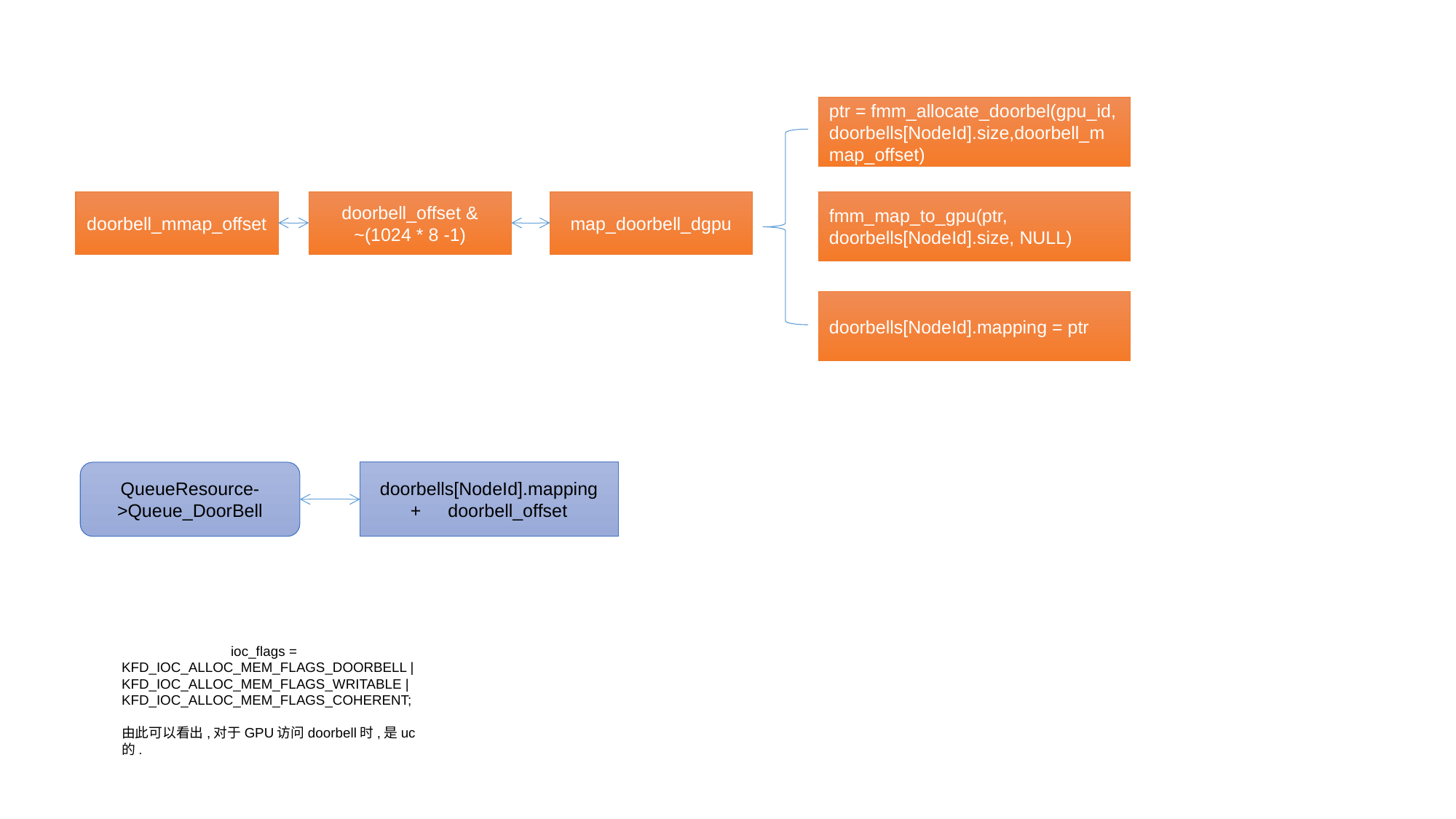

ptr = fmm_allocate_doorbel(gpu_id, doorbells[NodeId].size,doorbell_mmap_offset)

doorbell_mmap_offset
doorbell_offset & ~(1024 * 8 -1)
map_doorbell_dgpu
fmm_map_to_gpu(ptr, doorbells[NodeId].size, NULL)
doorbells[NodeId].mapping = ptr
QueueResource->Queue_DoorBell
doorbells[NodeId].mapping +　doorbell_offset
	ioc_flags = KFD_IOC_ALLOC_MEM_FLAGS_DOORBELL |
KFD_IOC_ALLOC_MEM_FLAGS_WRITABLE |    KFD_IOC_ALLOC_MEM_FLAGS_COHERENT;

由此可以看出,对于GPU访问doorbell时,是uc的.